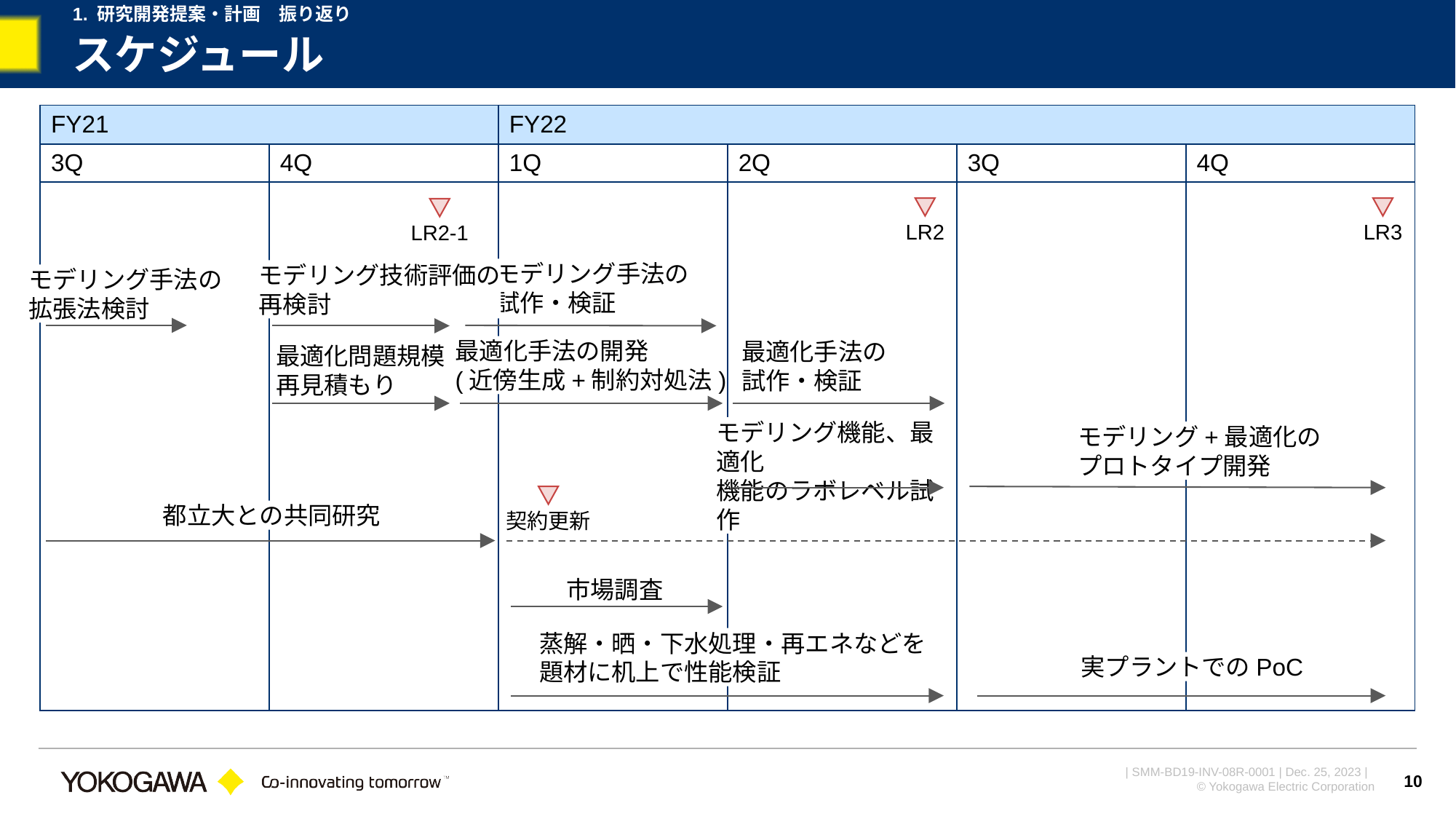

1. 研究開発提案・計画　振り返り
# スケジュール
| FY21 |  | FY22 |  |  |  |
| --- | --- | --- | --- | --- | --- |
| 3Q | 4Q | 1Q | 2Q | 3Q | 4Q |
|  |  |  |  |  |  |

LR2

LR3

LR2-1
モデリング手法の
試作・検証
モデリング技術評価の
再検討
モデリング手法の
拡張法検討
最適化手法の開発
(近傍生成+制約対処法)
最適化手法の
試作・検証
最適化問題規模
再見積もり
モデリング機能、最適化
機能のラボレベル試作
モデリング+最適化の
プロトタイプ開発

契約更新
都立大との共同研究
市場調査
蒸解・晒・下水処理・再エネなどを
題材に机上で性能検証
実プラントでのPoC
10